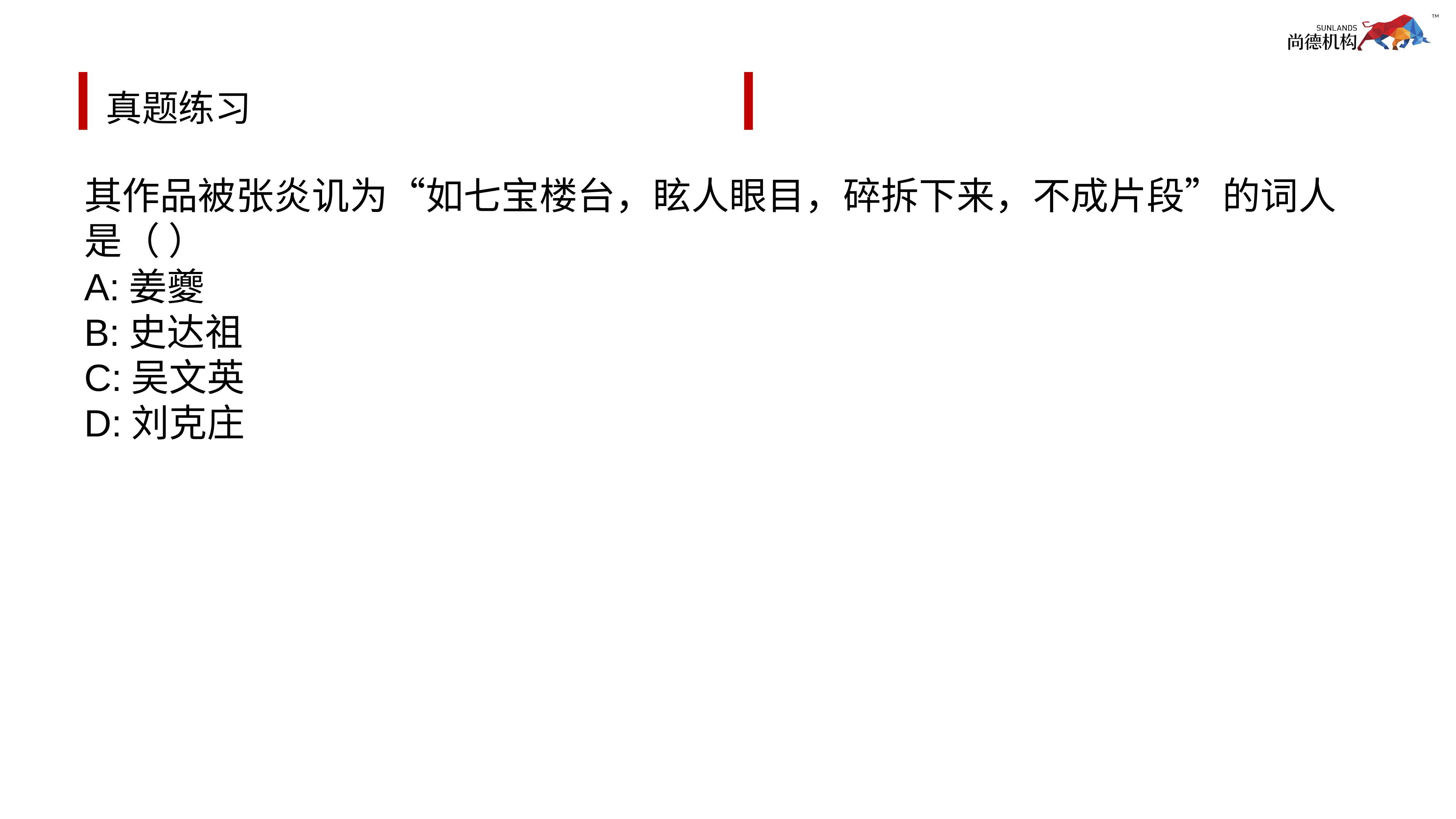

# 真题练习
其作品被张炎讥为“如七宝楼台，眩人眼目，碎拆下来，不成片段”的词人是（ ）
A:姜夔
B:史达祖
C:吴文英
D:刘克庄